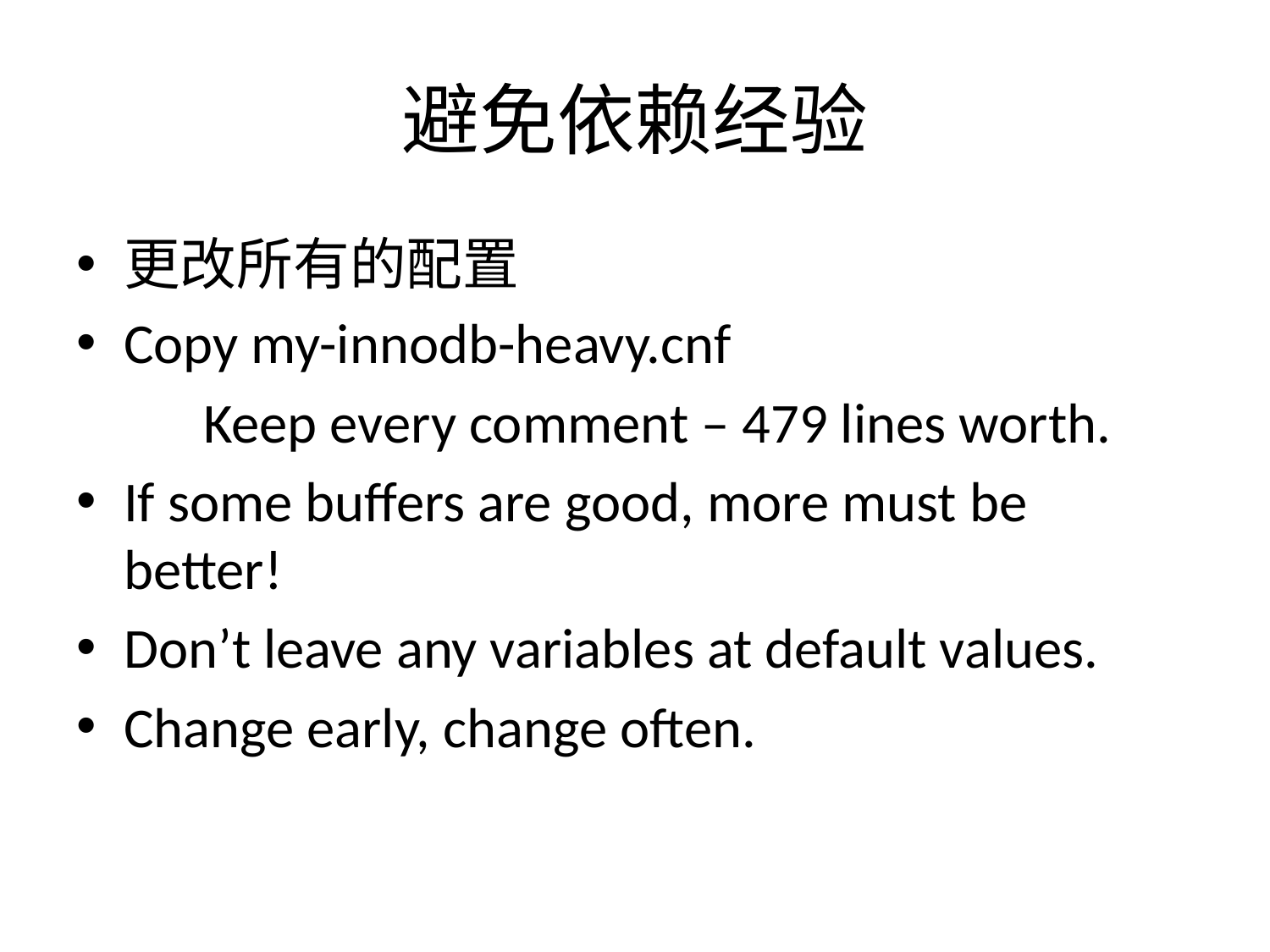

# 避免依赖经验
更改所有的配置
Copy my-innodb-heavy.cnf
	Keep every comment – 479 lines worth.
If some buffers are good, more must be better!
Don’t leave any variables at default values.
Change early, change often.